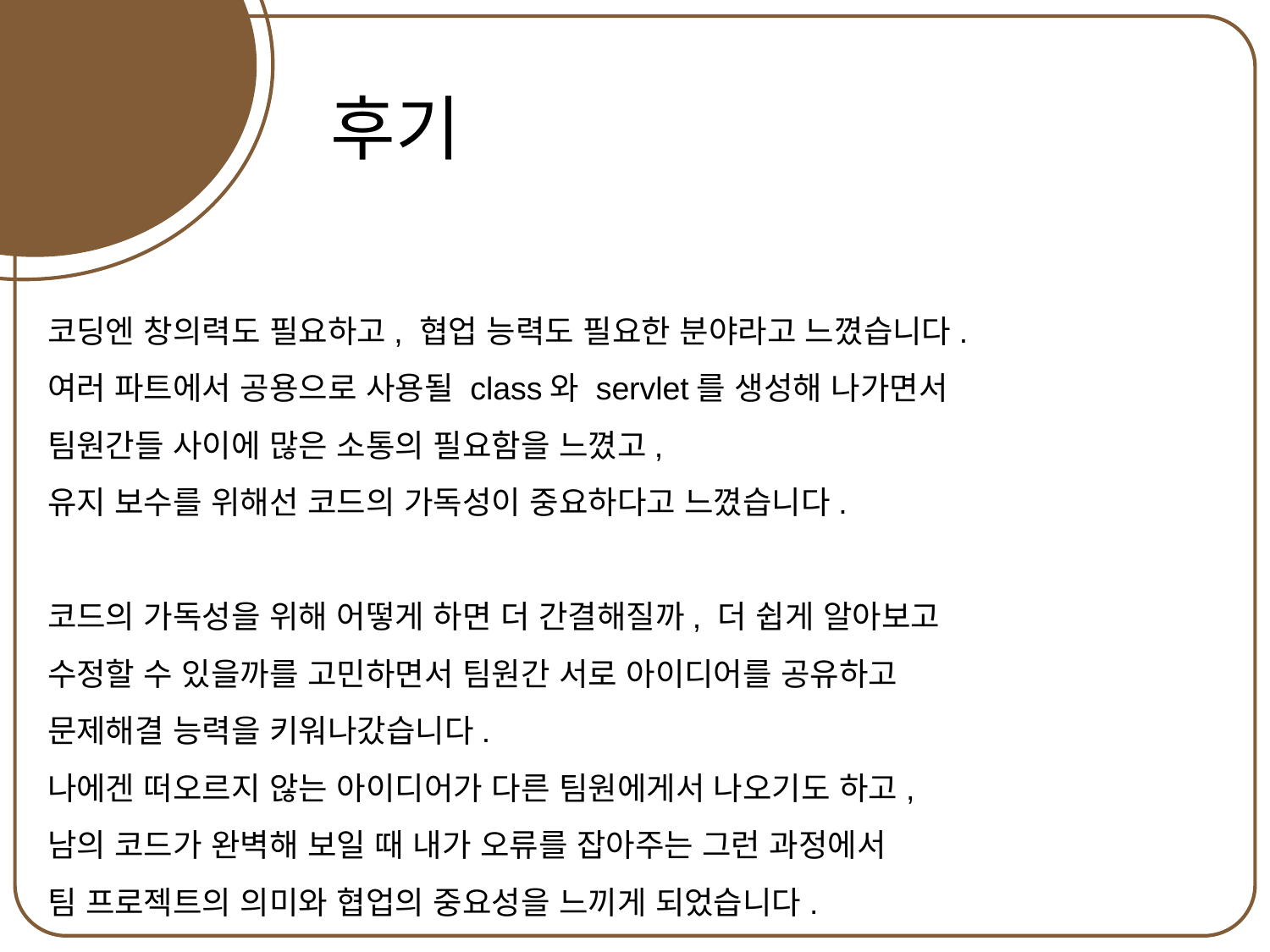

최만경

후기
코딩엔 창의력도 필요하고, 협업 능력도 필요한 분야라고 느꼈습니다.
여러 파트에서 공용으로 사용될 class와 servlet를 생성해 나가면서
팀원간들 사이에 많은 소통의 필요함을 느꼈고,
유지 보수를 위해선 코드의 가독성이 중요하다고 느꼈습니다.

코드의 가독성을 위해 어떻게 하면 더 간결해질까, 더 쉽게 알아보고
수정할 수 있을까를 고민하면서 팀원간 서로 아이디어를 공유하고
문제해결 능력을 키워나갔습니다.
나에겐 떠오르지 않는 아이디어가 다른 팀원에게서 나오기도 하고,
남의 코드가 완벽해 보일 때 내가 오류를 잡아주는 그런 과정에서
팀 프로젝트의 의미와 협업의 중요성을 느끼게 되었습니다.